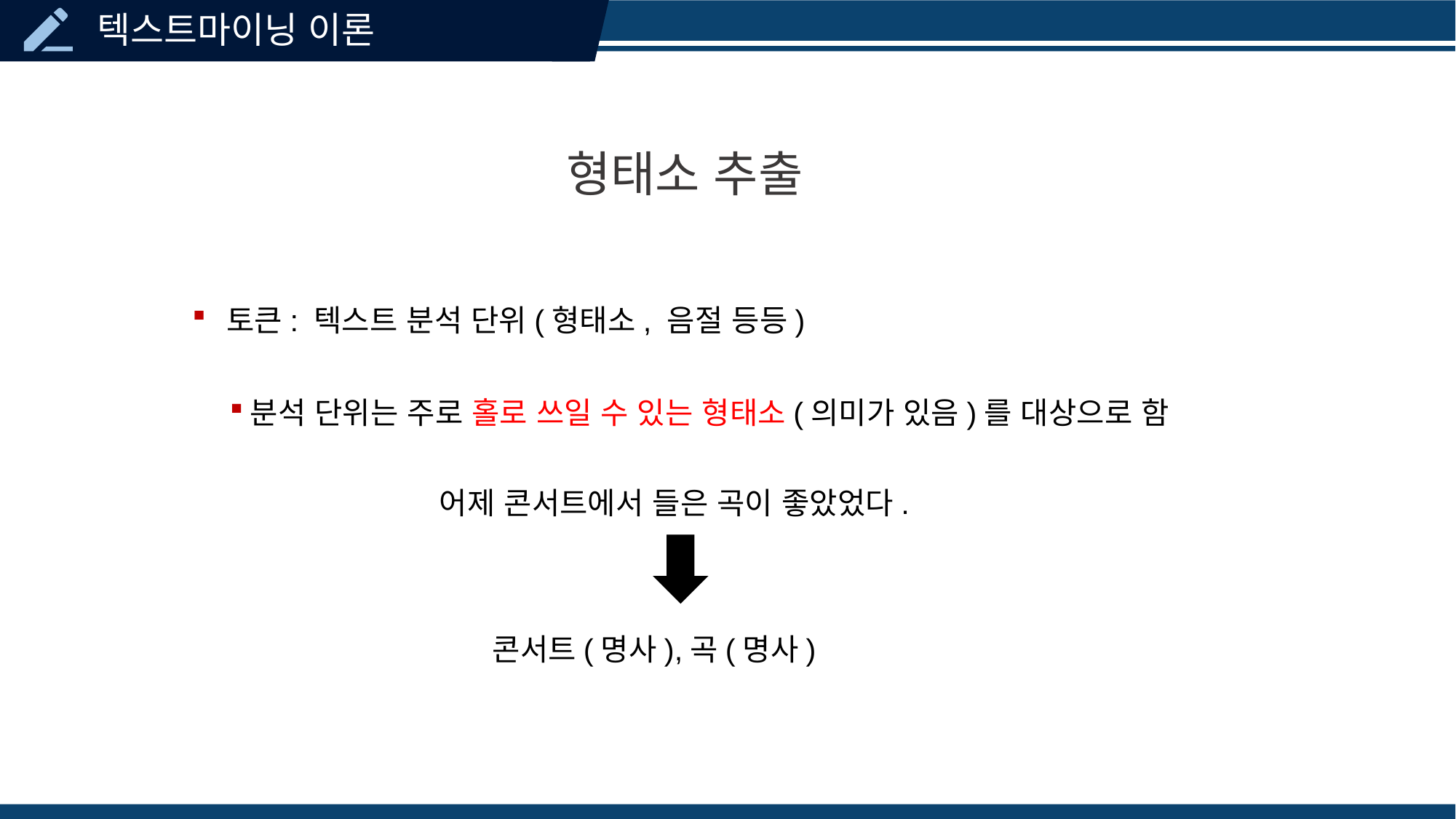

형태소 추출
 토큰: 텍스트 분석 단위(형태소, 음절 등등)
분석 단위는 주로 홀로 쓰일 수 있는 형태소(의미가 있음)를 대상으로 함
어제 콘서트에서 들은 곡이 좋았었다.

콘서트(명사),곡(명사)
소나무 관련 논문내에 단어간 동신출현 연도별, 국가별 빈도분석